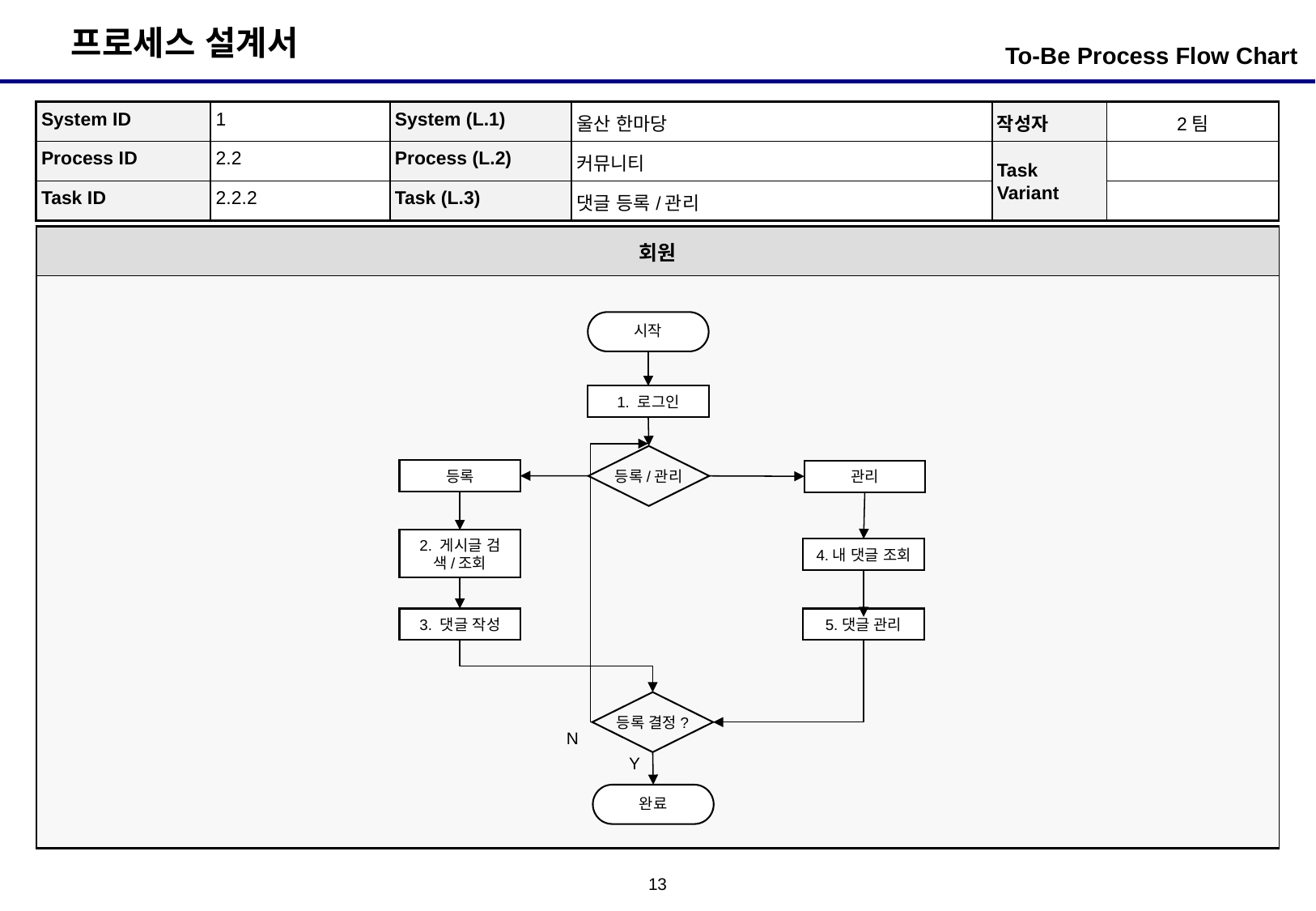

To-Be Process Flow Chart
| System ID | 1 | System (L.1) | 울산 한마당 | 작성자 | 2팀 |
| --- | --- | --- | --- | --- | --- |
| Process ID | 2.2 | Process (L.2) | 커뮤니티 | Task Variant |  |
| Task ID | 2.2.2 | Task (L.3) | 댓글 등록/관리 |  |  |
| 회원 |
| --- |
|  |
시작
1. 로그인
등록/관리
등록
관리
2. 게시글 검색/조회
4.내 댓글 조회
3. 댓글 작성
5.댓글 관리
등록 결정?
N
Y
완료